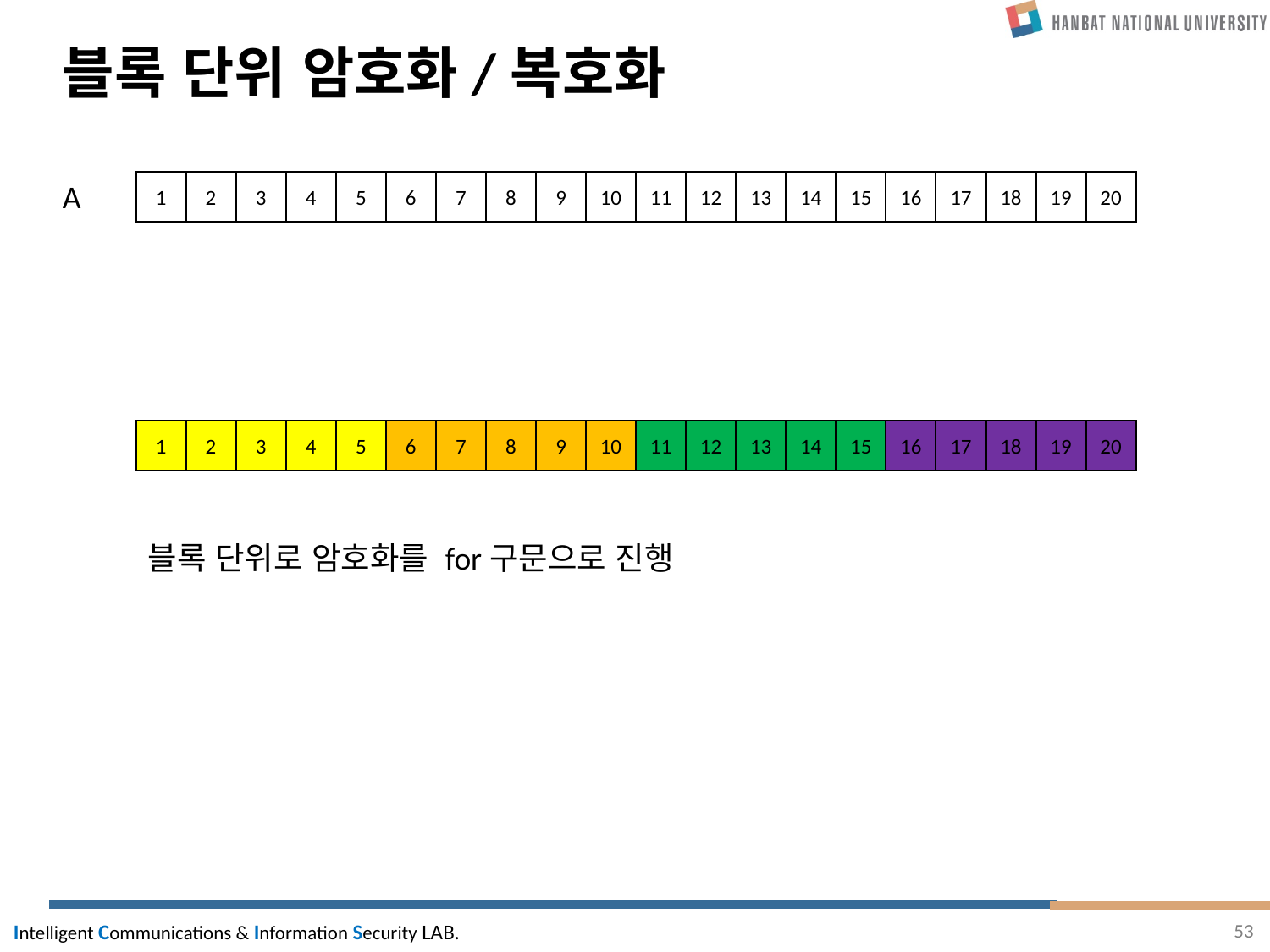

# 블록 단위 암호화/복호화
A
1
2
3
4
5
6
7
8
9
10
11
12
13
14
15
16
17
18
19
20
1
2
3
4
5
6
7
8
9
10
11
12
13
14
15
16
17
18
19
20
블록 단위로 암호화를 for구문으로 진행
53